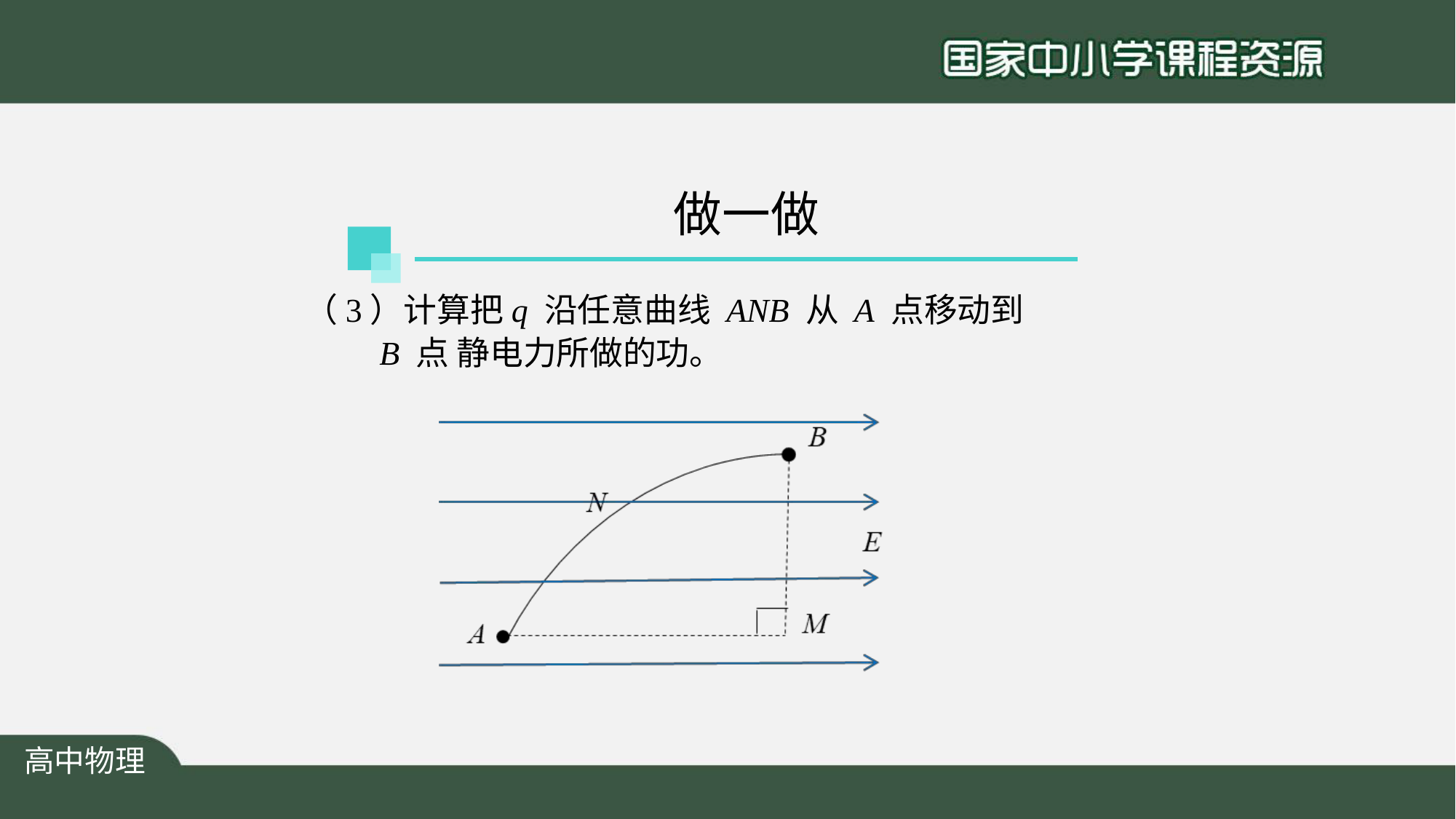

# 做一做

（3）计算把q 沿任意曲线 ANB 从 A 点移动到 B 点 静电力所做的功。

高中物理